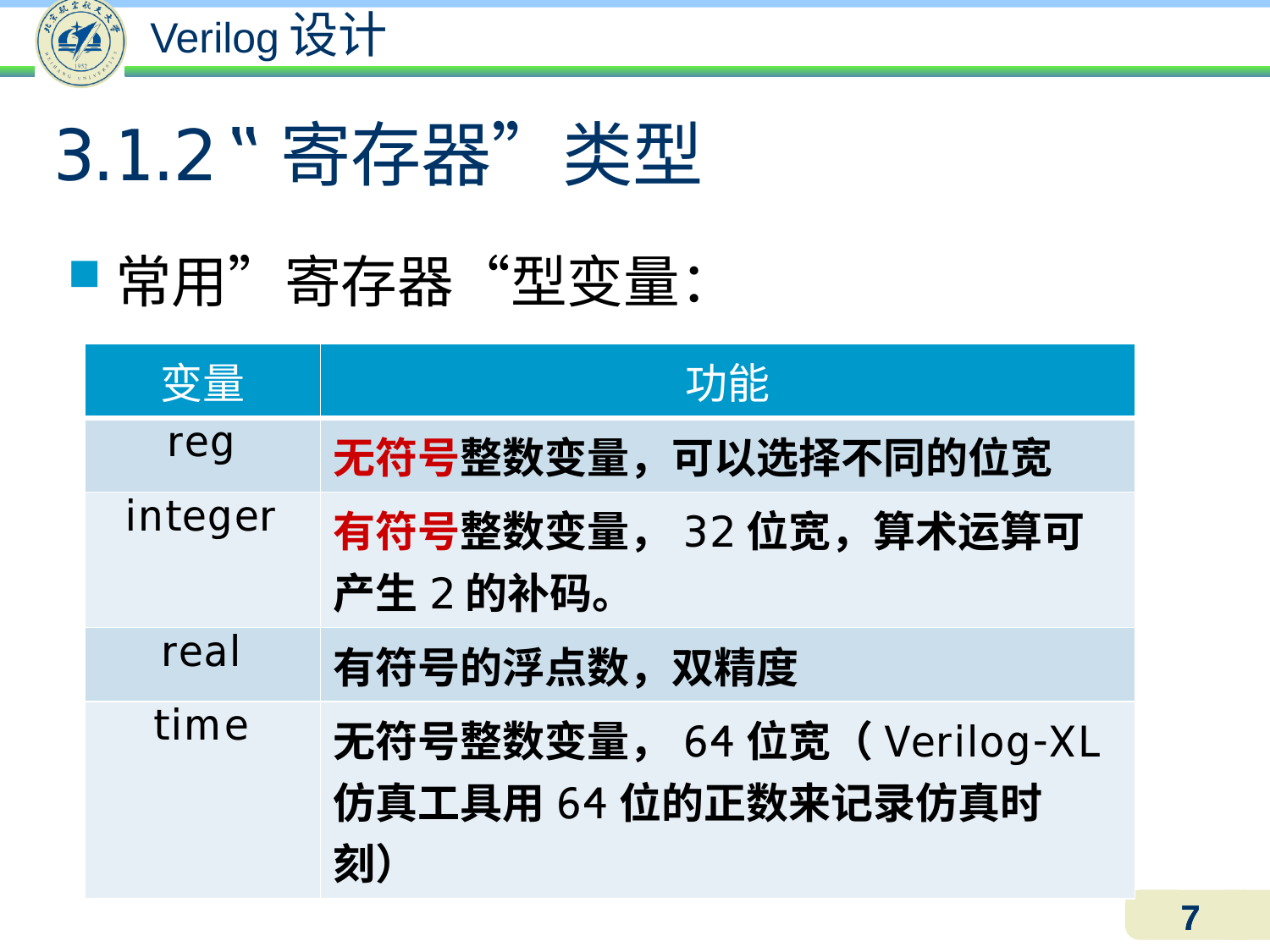

3.1.2 “寄存器”类型
常用”寄存器“型变量：
| 变量 | 功能 |
| --- | --- |
| reg | 无符号整数变量，可以选择不同的位宽 |
| integer | 有符号整数变量，32位宽，算术运算可产生2的补码。 |
| real | 有符号的浮点数，双精度 |
| time | 无符号整数变量，64位宽（Verilog-XL仿真工具用64位的正数来记录仿真时刻） |
7
7